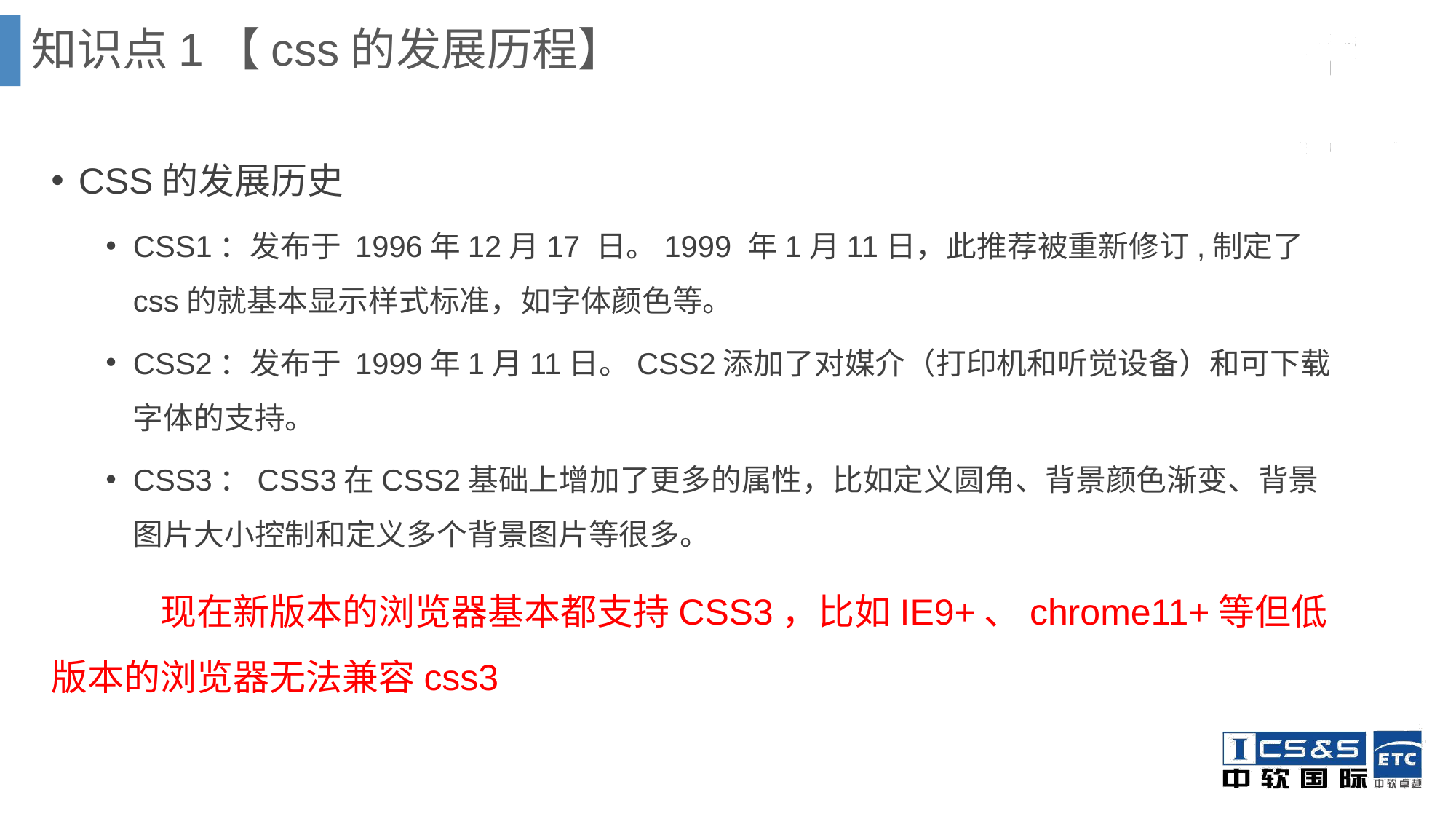

知识点1【css的发展历程】
CSS的发展历史
CSS1：发布于 1996年12月17 日。1999 年1月11日，此推荐被重新修订,制定了css的就基本显示样式标准，如字体颜色等。
CSS2：发布于 1999年1月11日。CSS2添加了对媒介（打印机和听觉设备）和可下载字体的支持。
CSS3：CSS3在CSS2基础上增加了更多的属性，比如定义圆角、背景颜色渐变、背景图片大小控制和定义多个背景图片等很多。
	现在新版本的浏览器基本都支持CSS3，比如IE9+、chrome11+等但低版本的浏览器无法兼容css3